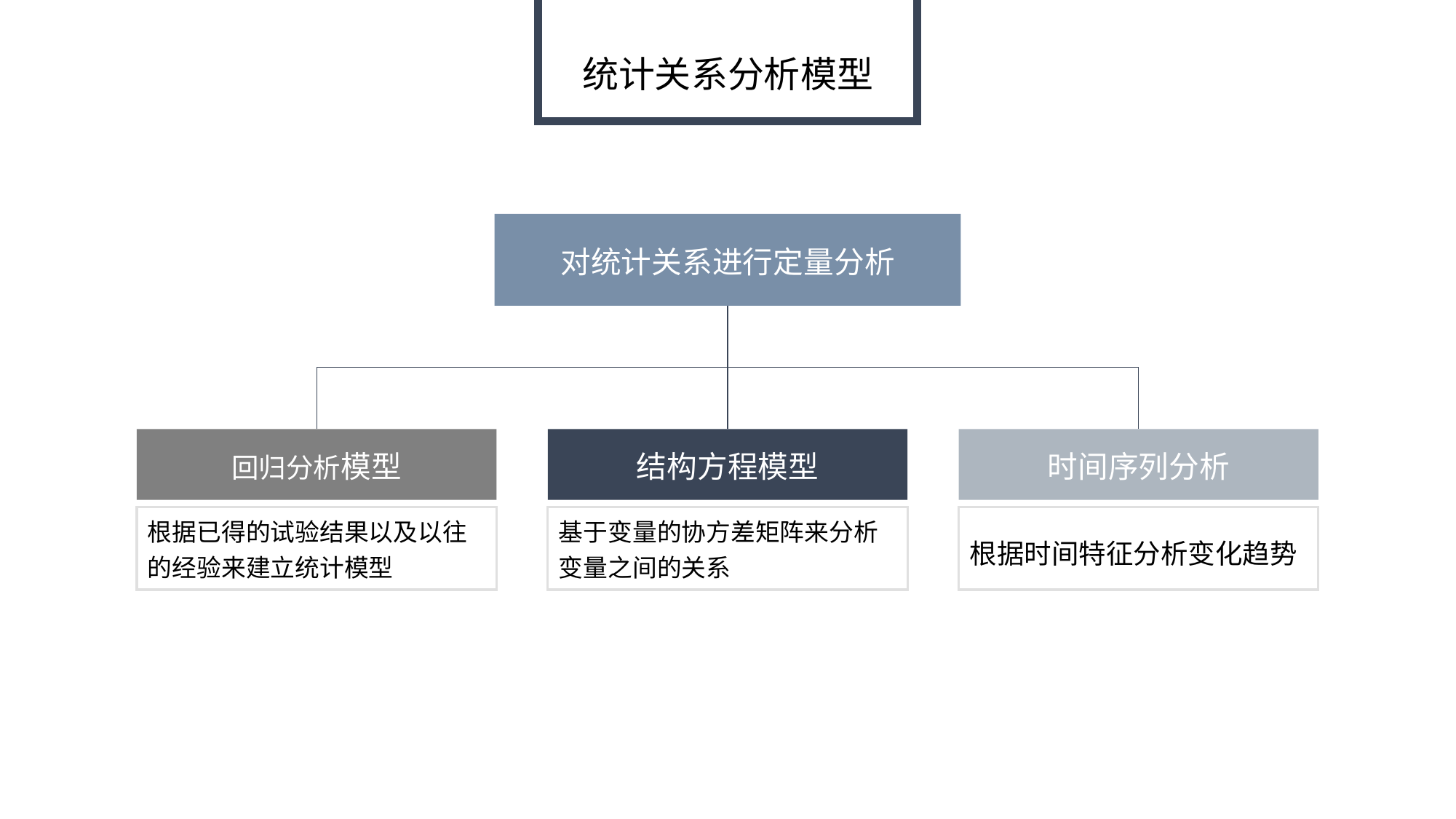

统计关系分析模型
对统计关系进行定量分析
回归分析模型
根据已得的试验结果以及以往的经验来建立统计模型
结构方程模型
基于变量的协方差矩阵来分析变量之间的关系
时间序列分析
根据时间特征分析变化趋势